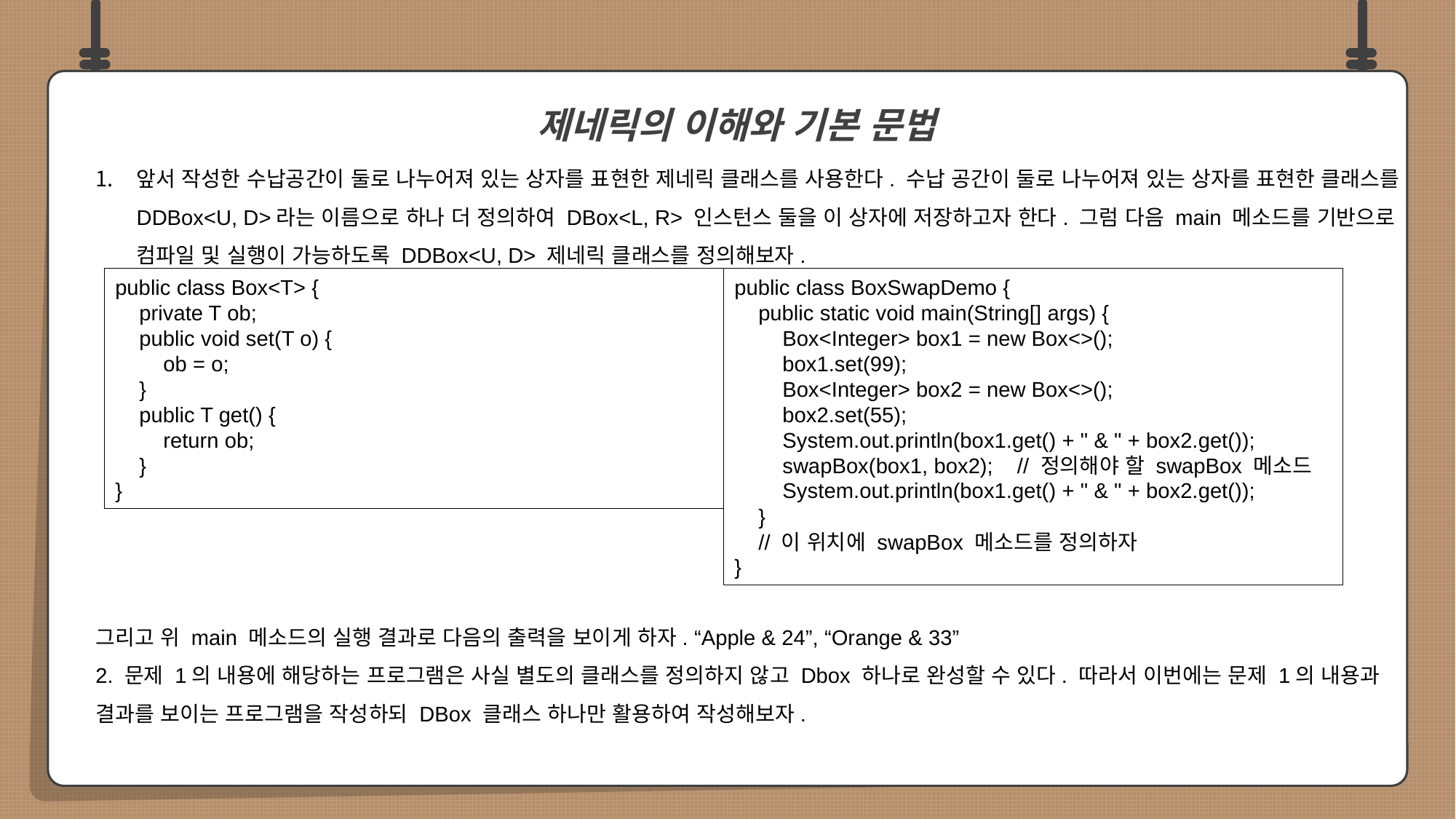

앞서 작성한 수납공간이 둘로 나누어져 있는 상자를 표현한 제네릭 클래스를 사용한다. 수납 공간이 둘로 나누어져 있는 상자를 표현한 클래스를 DDBox<U, D>라는 이름으로 하나 더 정의하여 DBox<L, R> 인스턴스 둘을 이 상자에 저장하고자 한다. 그럼 다음 main 메소드를 기반으로 컴파일 및 실행이 가능하도록 DDBox<U, D> 제네릭 클래스를 정의해보자.

그리고 위 main 메소드의 실행 결과로 다음의 출력을 보이게 하자. “Apple & 24”, “Orange & 33”
2. 문제 1의 내용에 해당하는 프로그램은 사실 별도의 클래스를 정의하지 않고 Dbox 하나로 완성할 수 있다. 따라서 이번에는 문제 1의 내용과 결과를 보이는 프로그램을 작성하되 DBox 클래스 하나만 활용하여 작성해보자.

 제네릭의 이해와 기본 문법

public class Box<T> {
    private T ob;
    public void set(T o) {
        ob = o;
    }
    public T get() {
        return ob;
    }
}
public class BoxSwapDemo {
    public static void main(String[] args) {
        Box<Integer> box1 = new Box<>();
        box1.set(99);
        Box<Integer> box2 = new Box<>();
        box2.set(55);
        System.out.println(box1.get() + " & " + box2.get());
        swapBox(box1, box2);    // 정의해야 할 swapBox 메소드
        System.out.println(box1.get() + " & " + box2.get());
    }
    // 이 위치에 swapBox 메소드를 정의하자
}